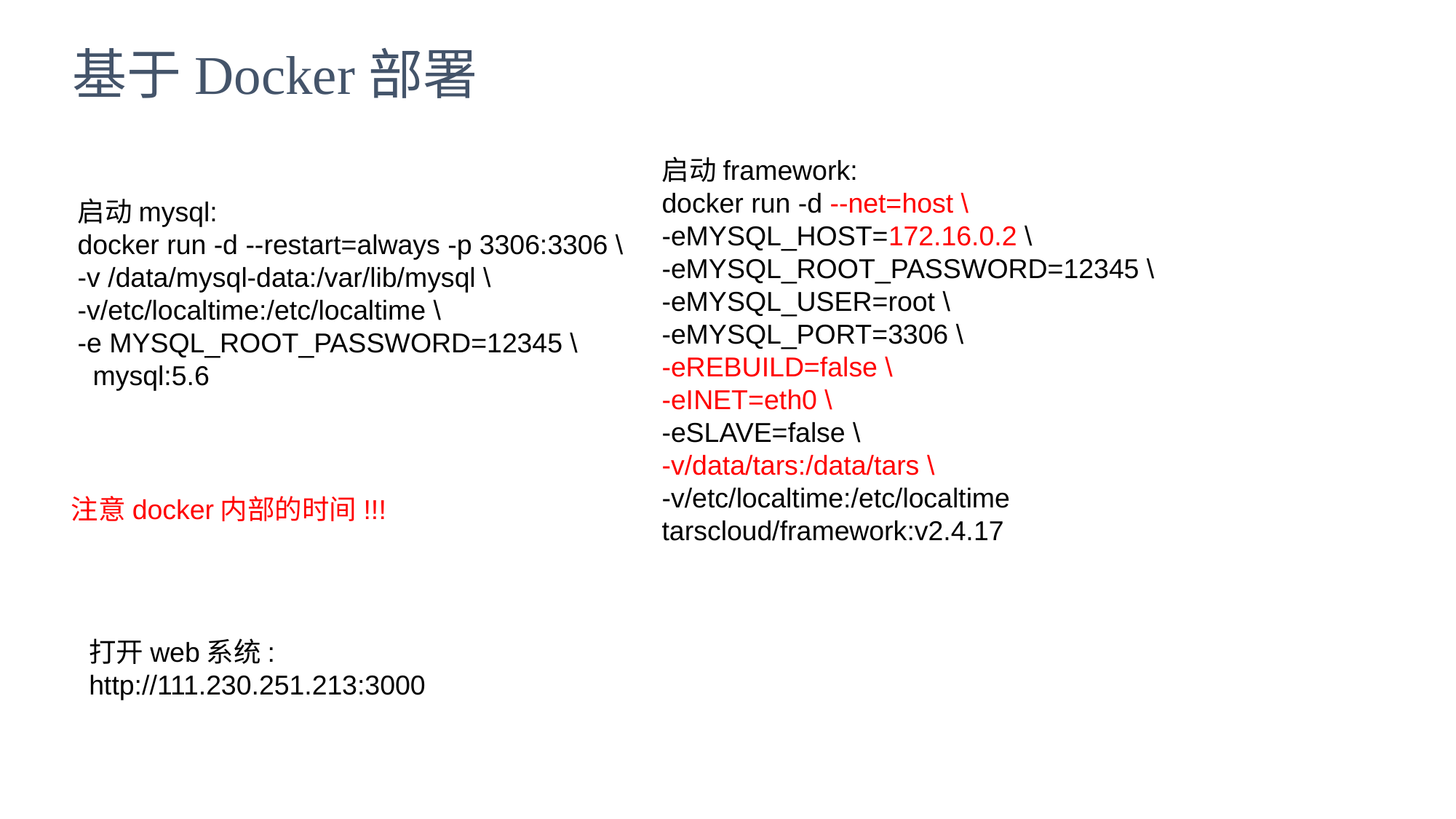

基于Docker部署
启动framework:
docker run -d --net=host \
-eMYSQL_HOST=172.16.0.2 \
-eMYSQL_ROOT_PASSWORD=12345 \
-eMYSQL_USER=root \
-eMYSQL_PORT=3306 \
-eREBUILD=false \
-eINET=eth0 \
-eSLAVE=false \
-v/data/tars:/data/tars \
-v/etc/localtime:/etc/localtime tarscloud/framework:v2.4.17

启动mysql:
docker run -d --restart=always -p 3306:3306 \
-v /data/mysql-data:/var/lib/mysql \
-v/etc/localtime:/etc/localtime \
-e MYSQL_ROOT_PASSWORD=12345 \
  mysql:5.6

注意docker内部的时间!!!
打开web系统:
http://111.230.251.213:3000